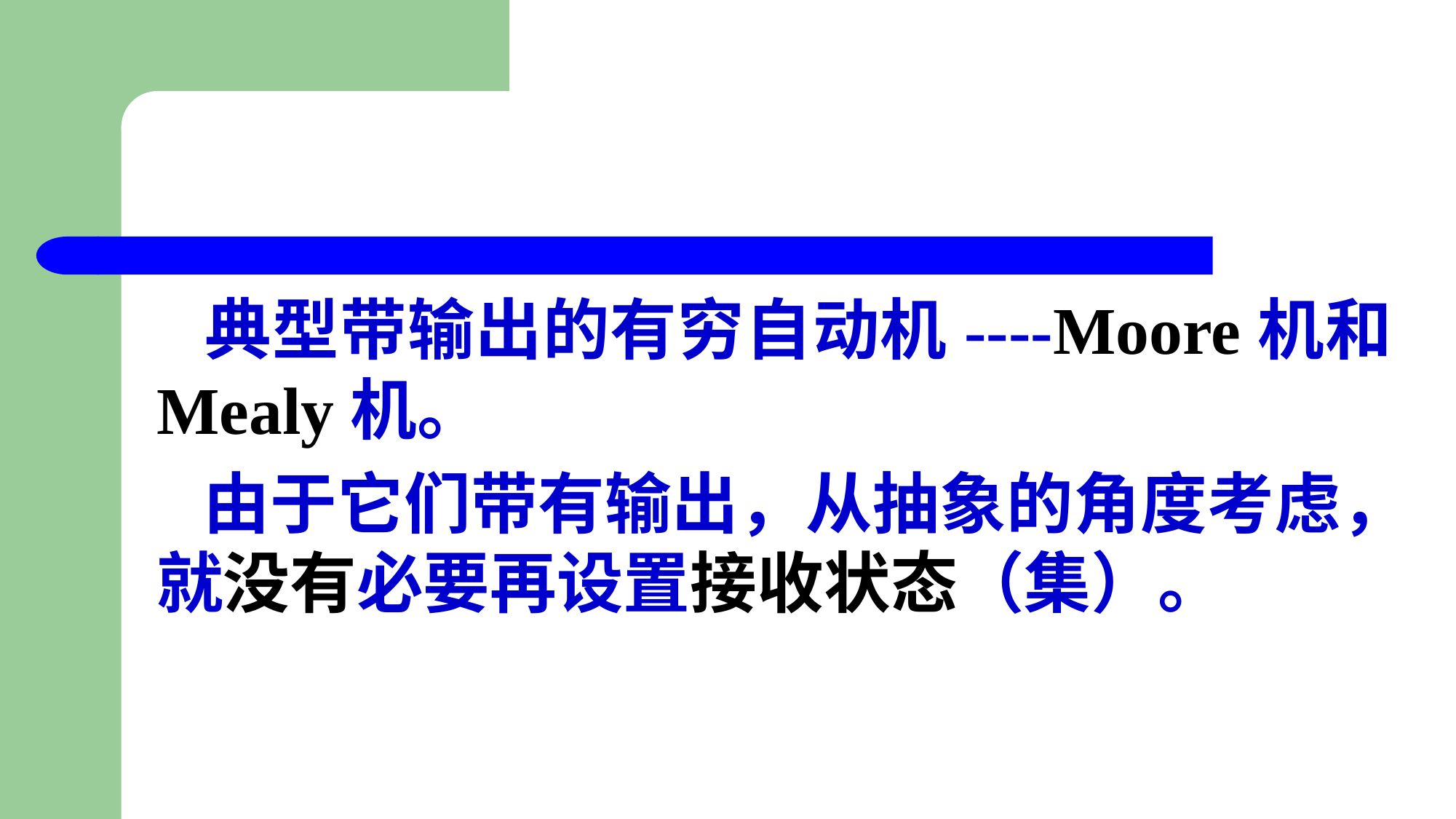

#
  典型带输出的有穷自动机----Moore机和Mealy机。
  由于它们带有输出，从抽象的角度考虑，就没有必要再设置接收状态（集）。